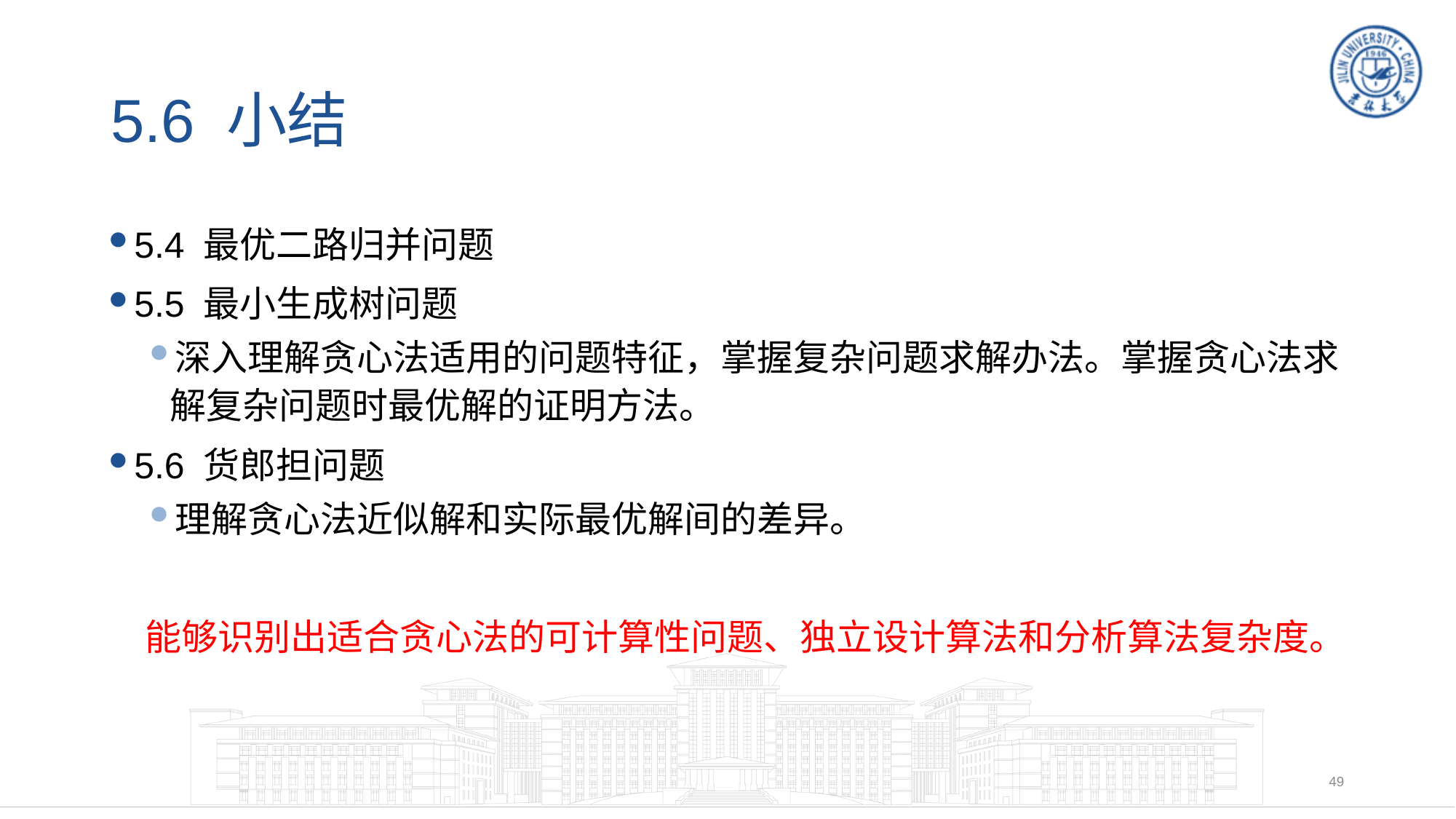

# 5.6 小结
5.4 最优二路归并问题
5.5 最小生成树问题
深入理解贪心法适用的问题特征，掌握复杂问题求解办法。掌握贪心法求解复杂问题时最优解的证明方法。
5.6 货郎担问题
理解贪心法近似解和实际最优解间的差异。

能够识别出适合贪心法的可计算性问题、独立设计算法和分析算法复杂度。
49